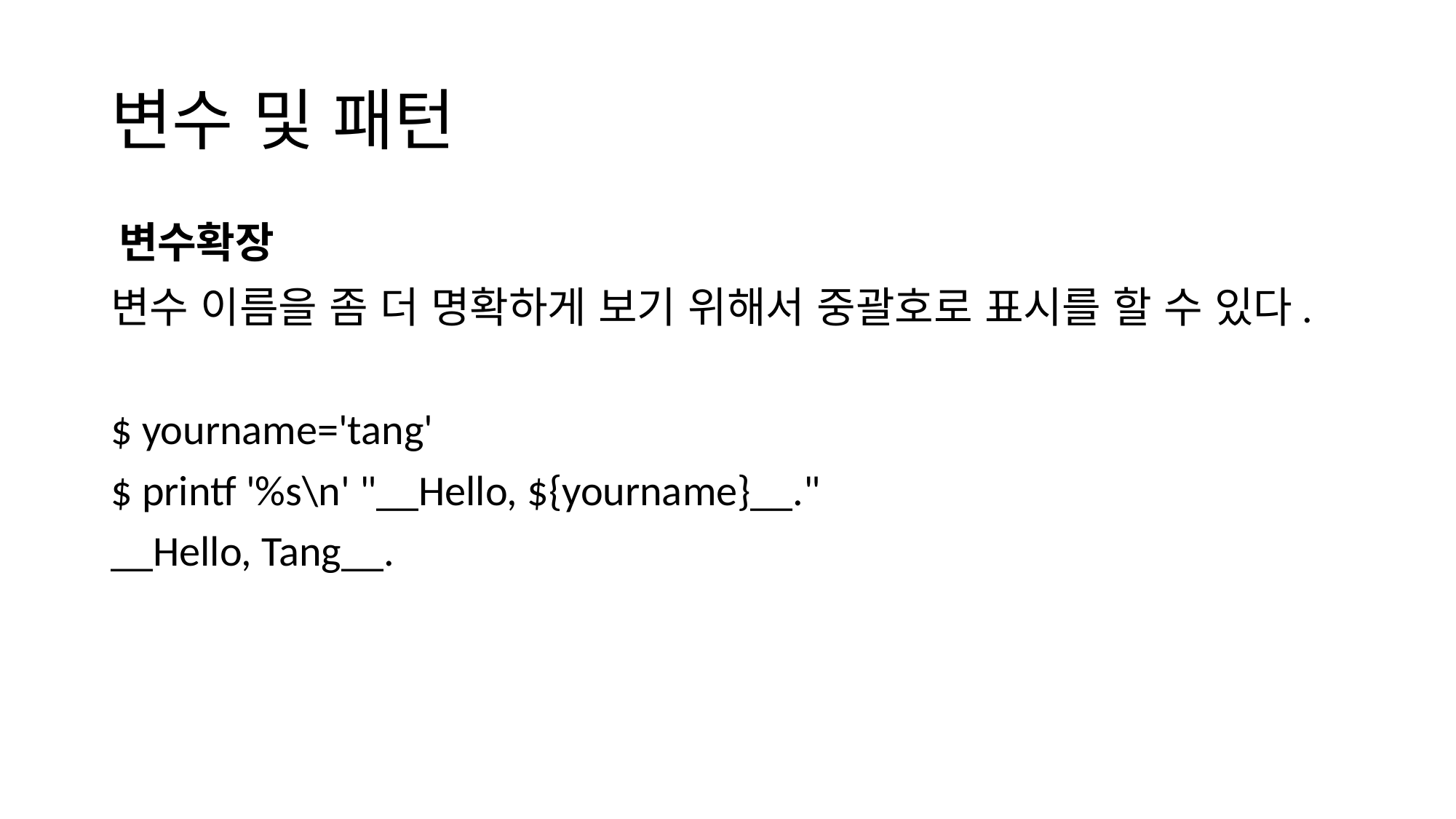

# 변수 및 패턴
변수확장
변수 이름을 좀 더 명확하게 보기 위해서 중괄호로 표시를 할 수 있다.

$ yourname='tang'
$ printf '%s\n' "__Hello, ${yourname}__."
__Hello, Tang__.